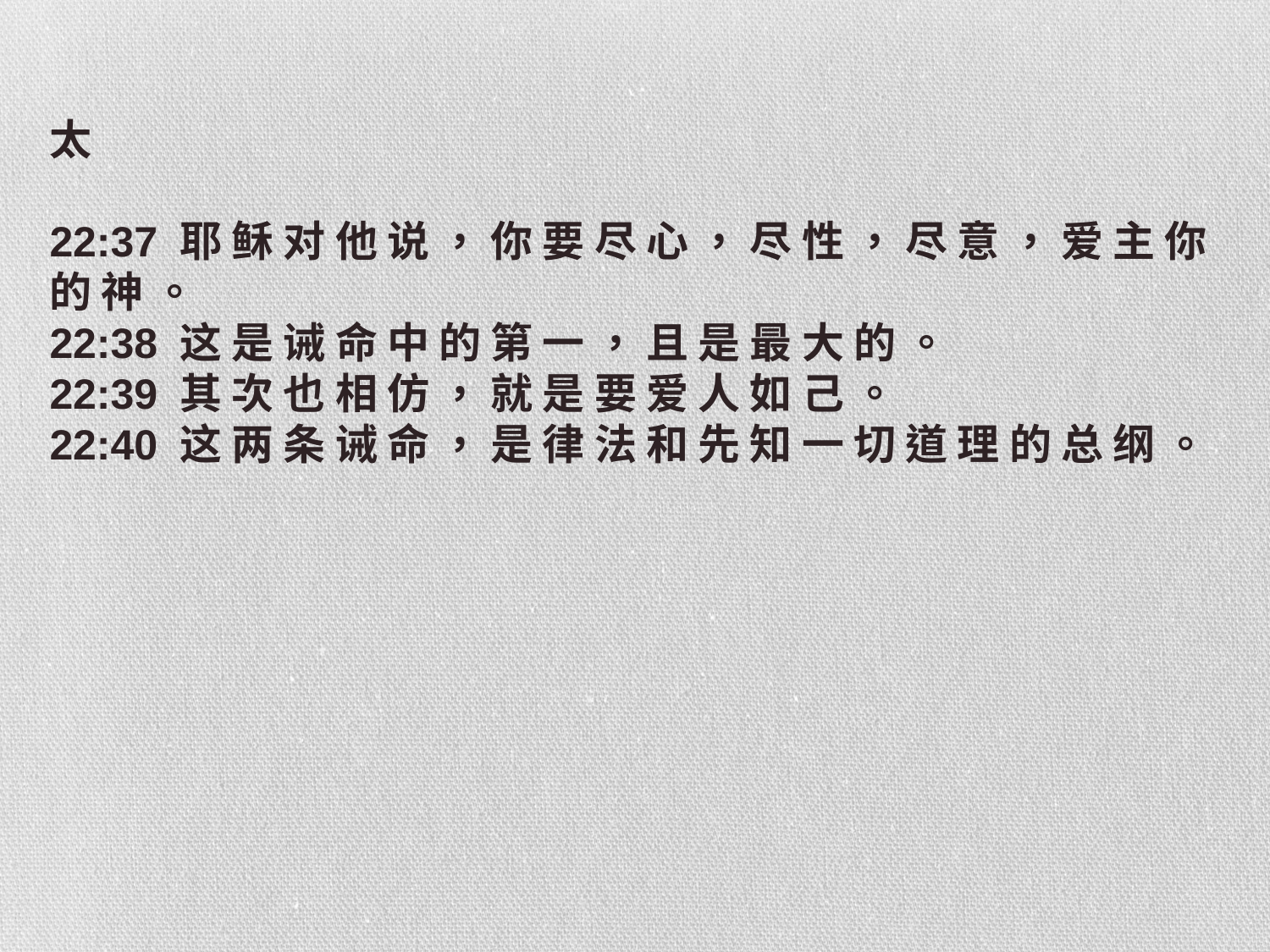

太

22:37 耶 稣 对 他 说 ， 你 要 尽 心 ， 尽 性 ， 尽 意 ， 爱 主 你 的 神 。
22:38 这 是 诫 命 中 的 第 一 ， 且 是 最 大 的 。
22:39 其 次 也 相 仿 ， 就 是 要 爱 人 如 己 。
22:40 这 两 条 诫 命 ， 是 律 法 和 先 知 一 切 道 理 的 总 纲 。